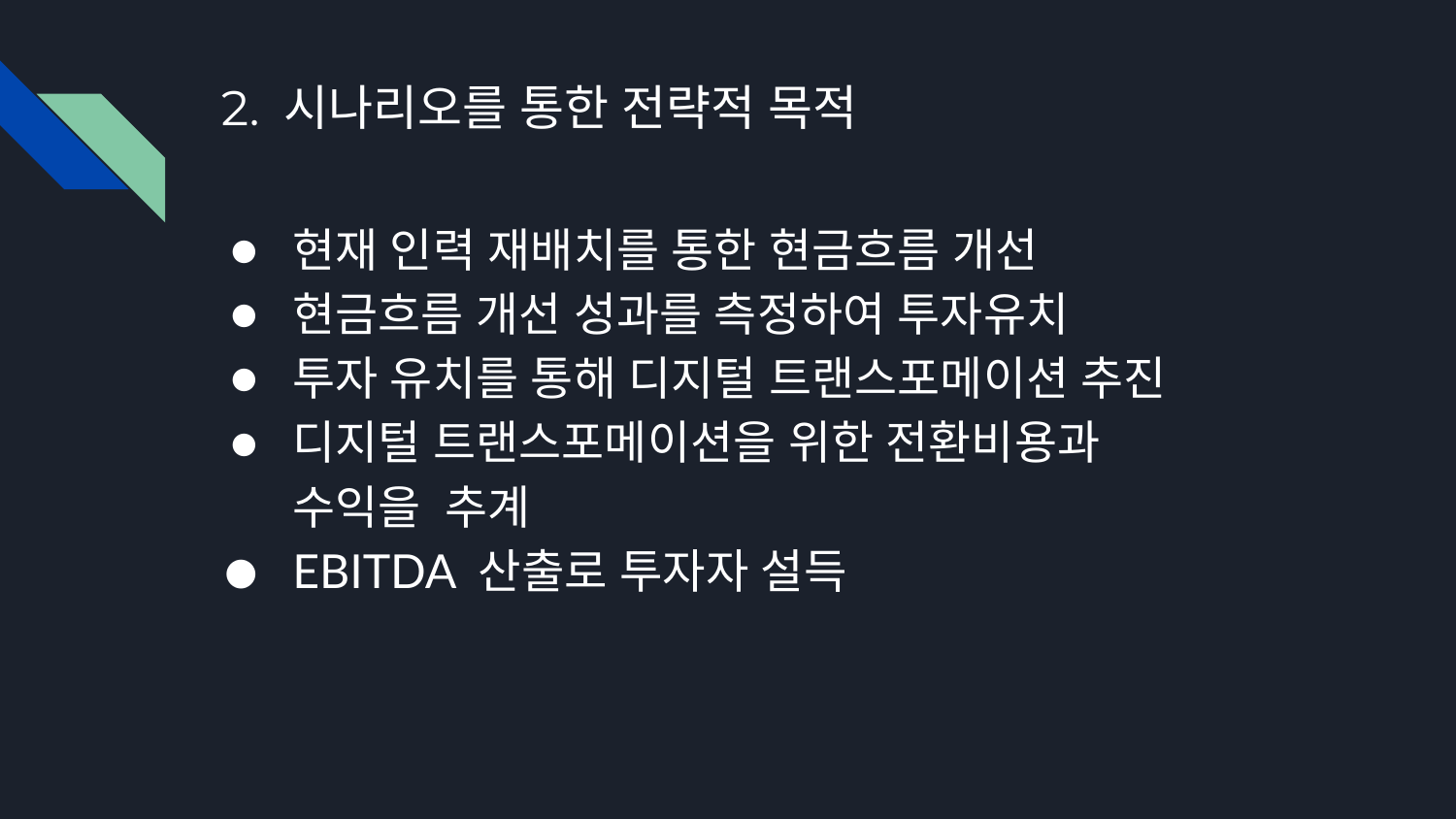

# 2. 시나리오를 통한 전략적 목적
현재 인력 재배치를 통한 현금흐름 개선
현금흐름 개선 성과를 측정하여 투자유치
투자 유치를 통해 디지털 트랜스포메이션 추진
디지털 트랜스포메이션을 위한 전환비용과 수익을  추계
EBITDA 산출로 투자자 설득